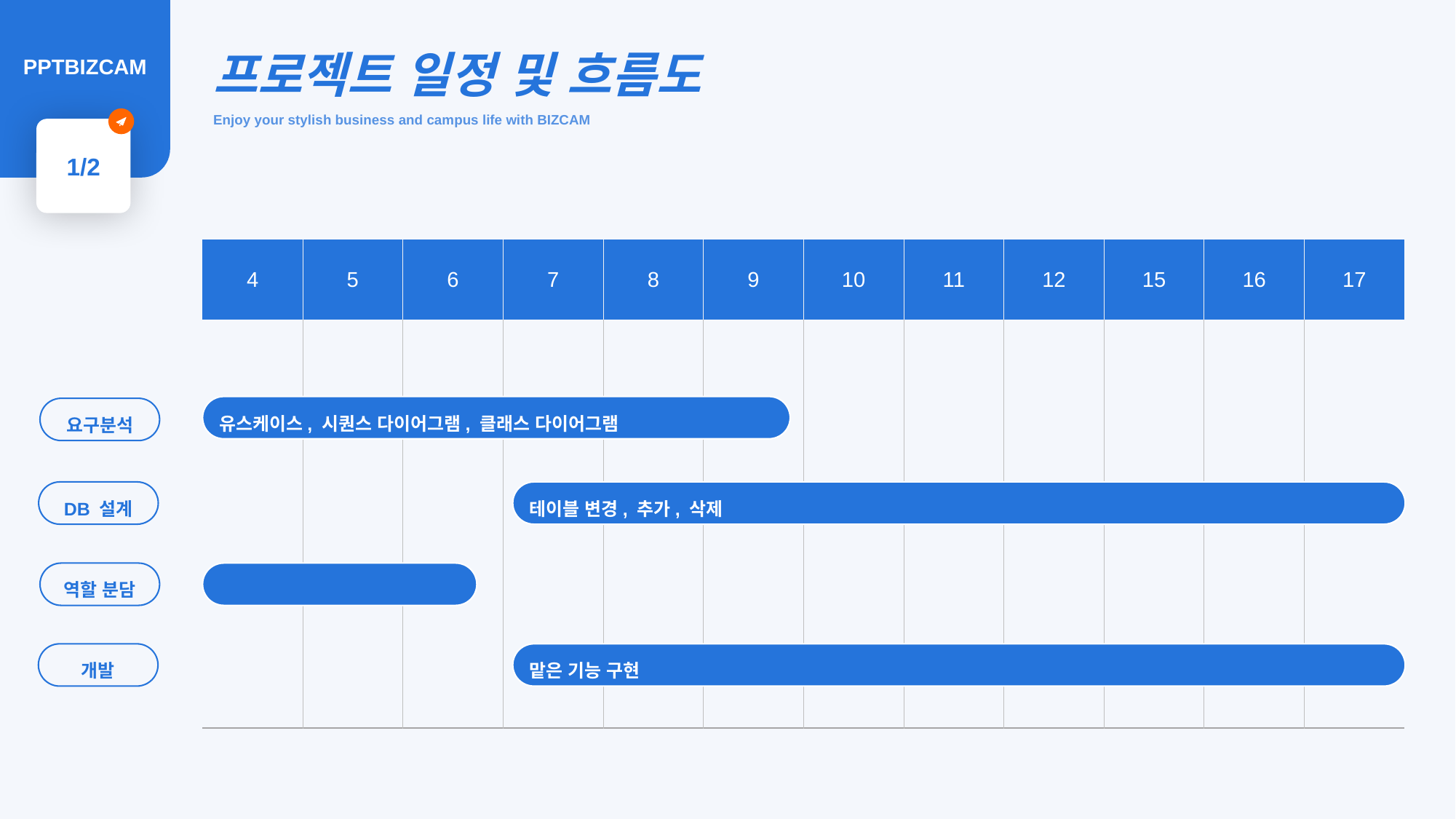

프로젝트 일정 및 흐름도
Enjoy your stylish business and campus life with BIZCAM
PPTBIZCAM

1/2
| 4 | 5 | 6 | 7 | 8 | 9 | 10 | 11 | 12 | 15 | 16 | 17 |
| --- | --- | --- | --- | --- | --- | --- | --- | --- | --- | --- | --- |
|  |  |  |  |  |  |  |  |  |  |  |  |
유스케이스, 시퀀스 다이어그램, 클래스 다이어그램
요구분석
DB 설계
테이블 변경, 추가, 삭제

역할 분담
맡은 기능 구현
개발